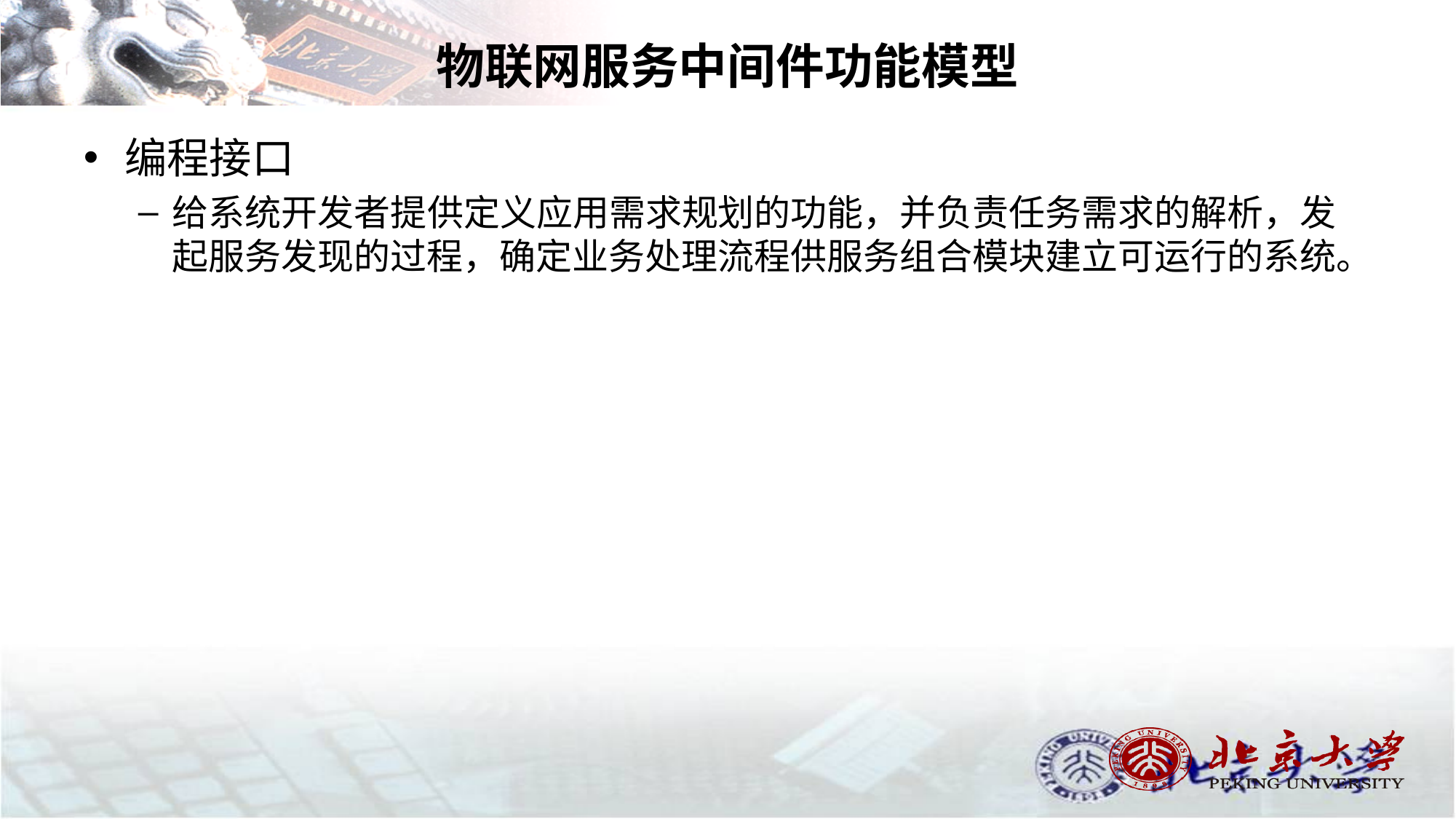

# 物联网服务中间件功能模型
编程接口
给系统开发者提供定义应用需求规划的功能，并负责任务需求的解析，发起服务发现的过程，确定业务处理流程供服务组合模块建立可运行的系统。